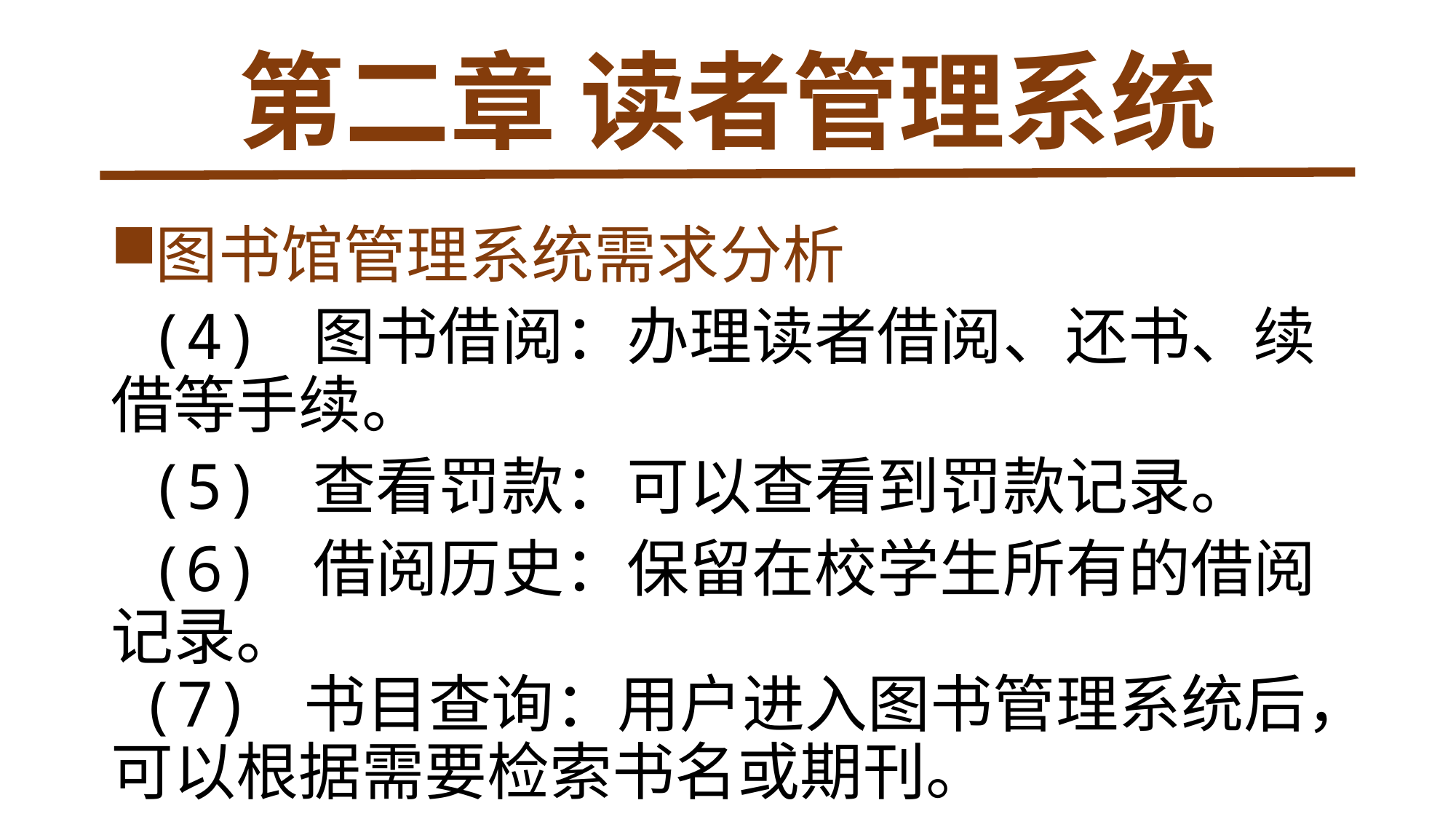

# 第二章 读者管理系统
图书馆管理系统需求分析
 (4) 图书借阅：办理读者借阅、还书、续借等手续。
 (5) 查看罚款：可以查看到罚款记录。
 (6) 借阅历史：保留在校学生所有的借阅记录。
 (7) 书目查询：用户进入图书管理系统后，可以根据需要检索书名或期刊。